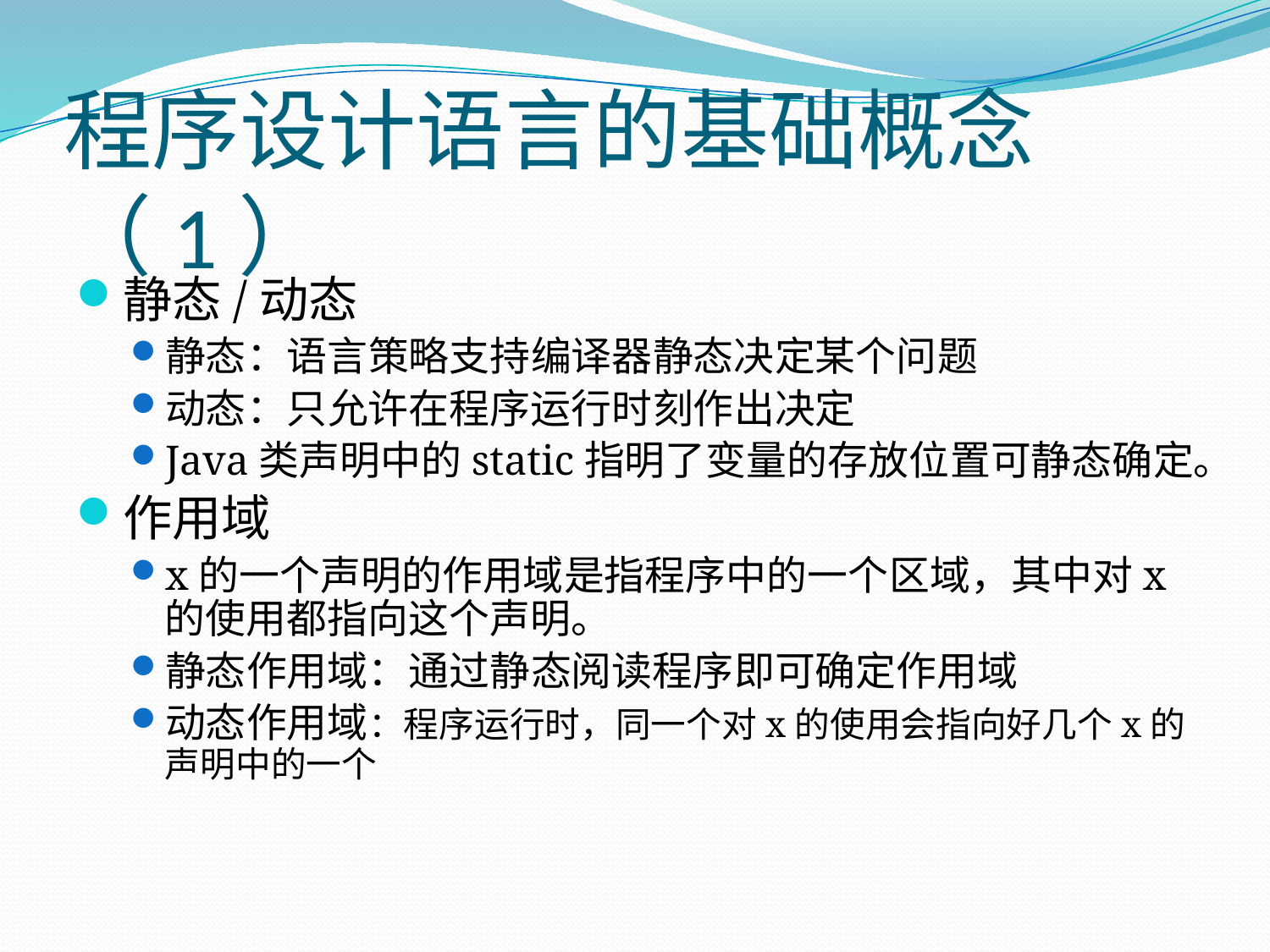

程序设计语言的基础概念（1）
静态/动态
静态：语言策略支持编译器静态决定某个问题
动态：只允许在程序运行时刻作出决定
Java类声明中的static指明了变量的存放位置可静态确定。
作用域
x的一个声明的作用域是指程序中的一个区域，其中对x的使用都指向这个声明。
静态作用域：通过静态阅读程序即可确定作用域
动态作用域：程序运行时，同一个对x的使用会指向好几个x的声明中的一个